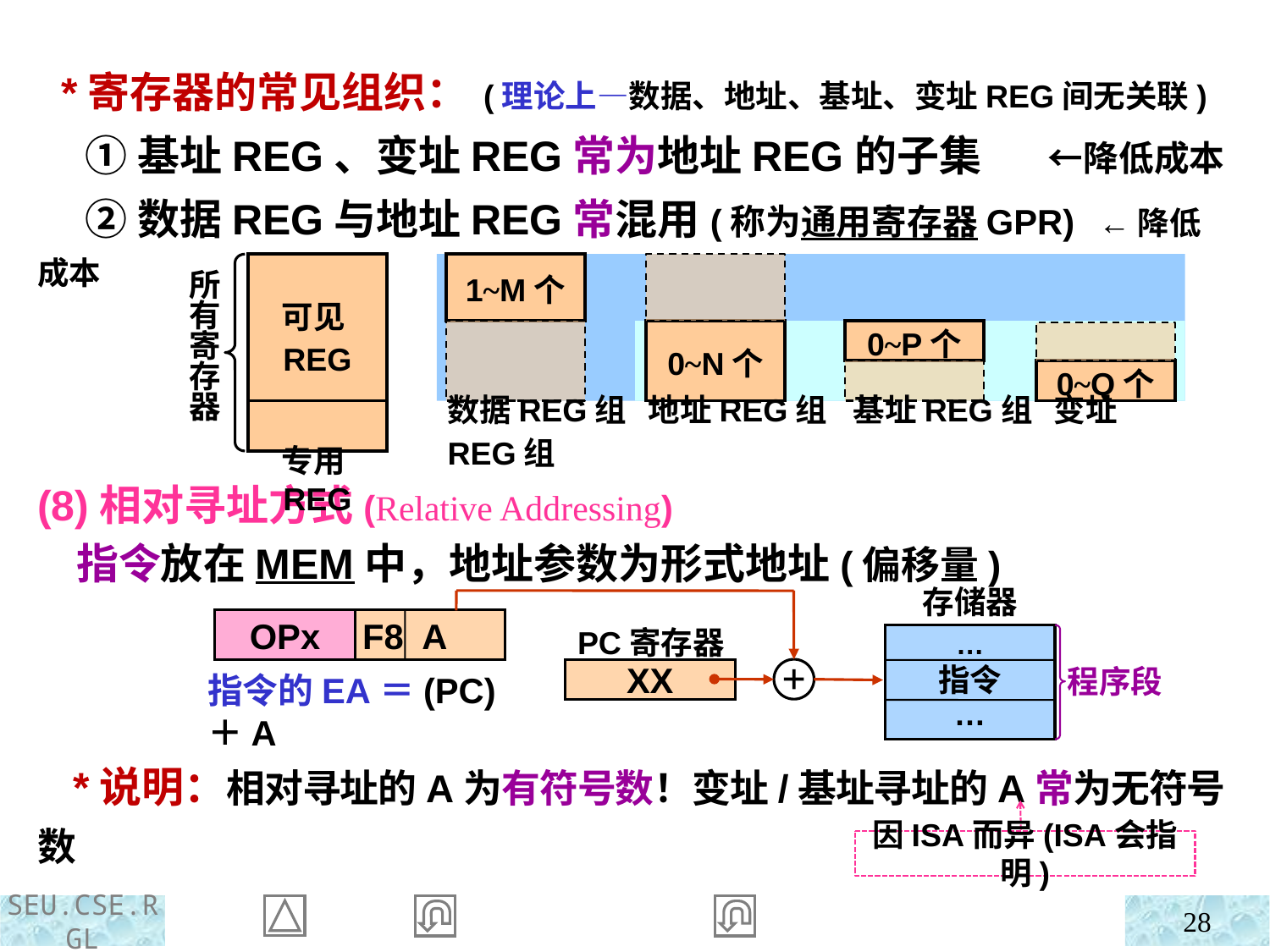

*寄存器的常见组织： (理论上—数据、地址、基址、变址REG间无关联)
     ①基址REG、变址REG常为地址REG的子集       ←降低成本
     ②数据REG与地址REG常混用(称为通用寄存器GPR)  ←降低成本

可见REG

专用REG
1~M个

所有寄存器

0~N个
0~P个

0~Q个
数据REG组   地址REG组    基址REG组   变址REG组

(8)相对寻址方式(Relative Addressing)
   指令放在MEM中，地址参数为形式地址(偏移量)
存储器
OPx
F8  A

PC寄存器
…
指令
…

XX

程序段

指令的EA＝(PC)＋A

   *说明：相对寻址的A为有符号数！变址/基址寻址的A常为无符号数
因ISA而异(ISA会指明)

28